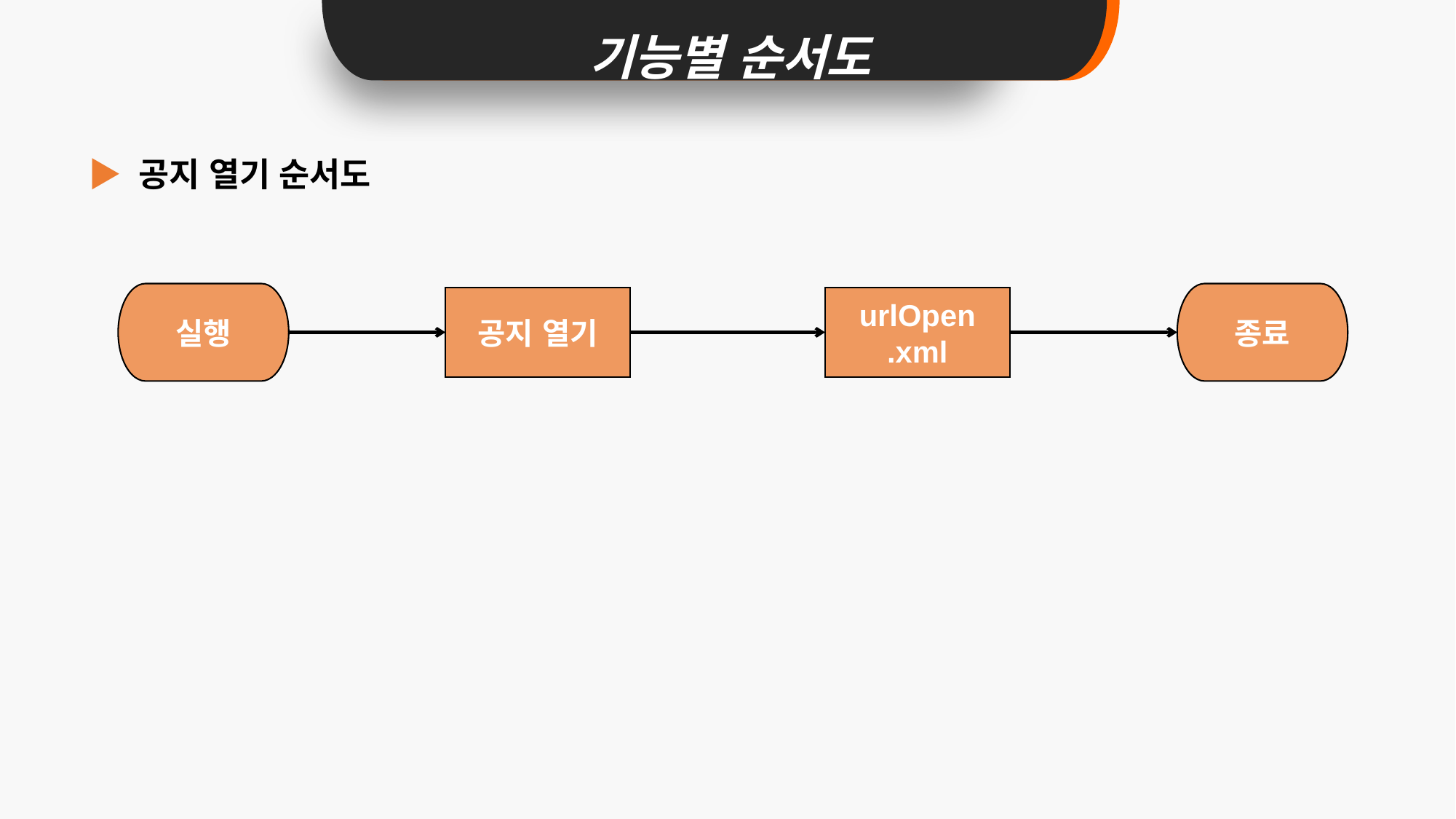

기능별 순서도

# ▶ 공지 열기 순서도
실행
종료
urlOpen
.xml
공지 열기